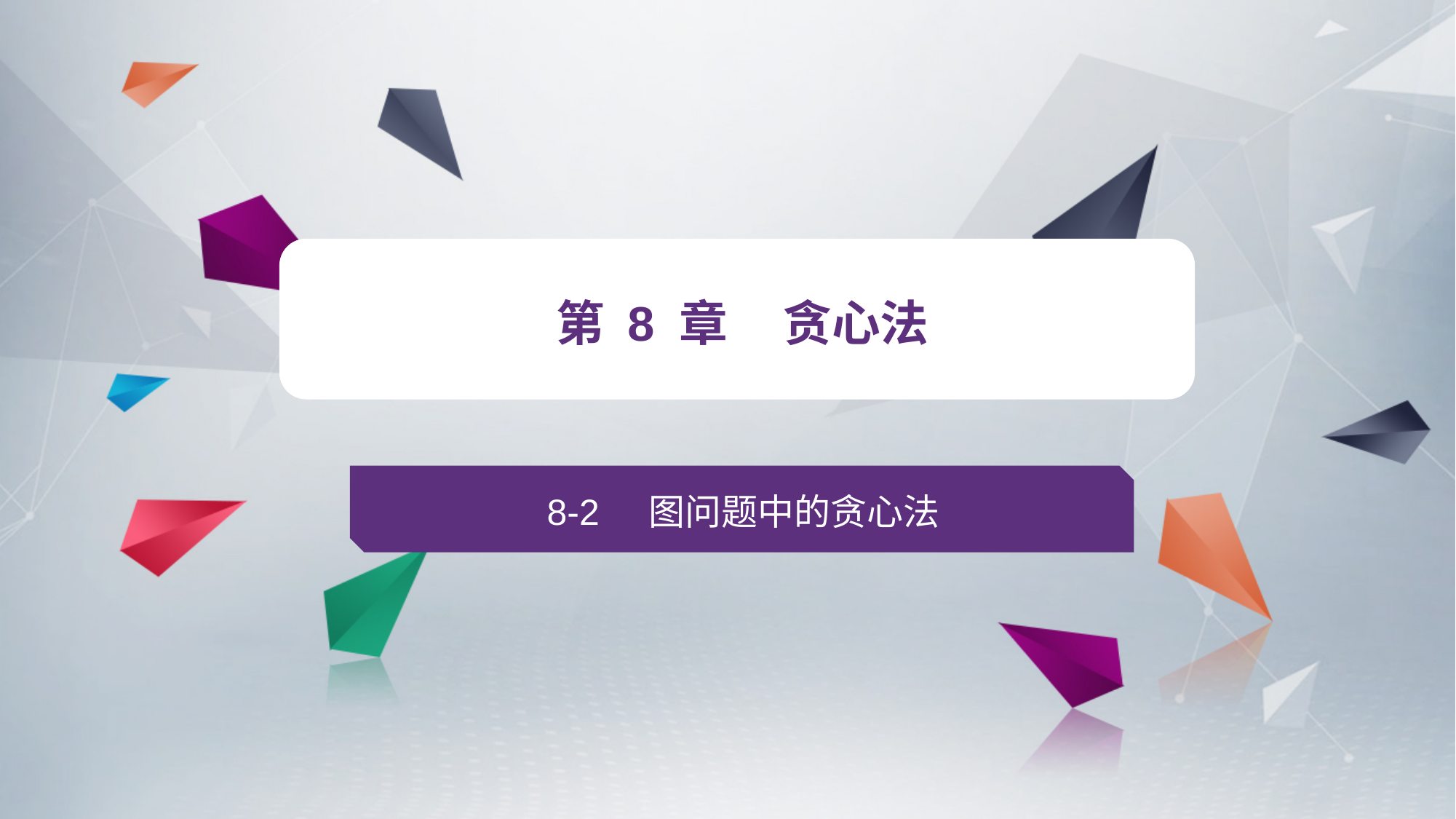

v
第 8 章     贪心法

8-2    图问题中的贪心法